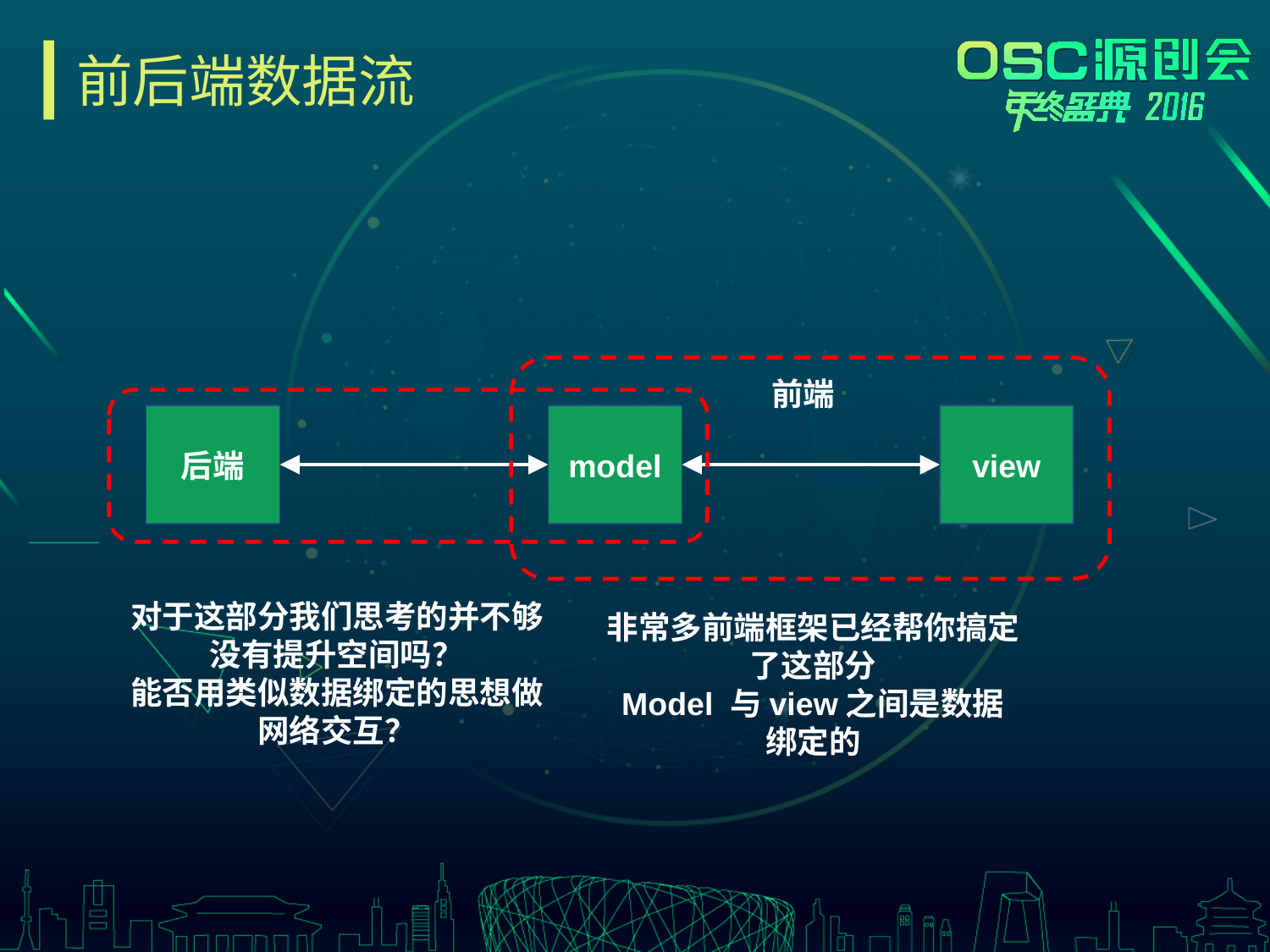

# 前后端数据流

前端

后端
model
view
对于这部分我们思考的并不够
没有提升空间吗？
能否用类似数据绑定的思想做网络交互？
非常多前端框架已经帮你搞定了这部分
Model 与view之间是数据绑定的